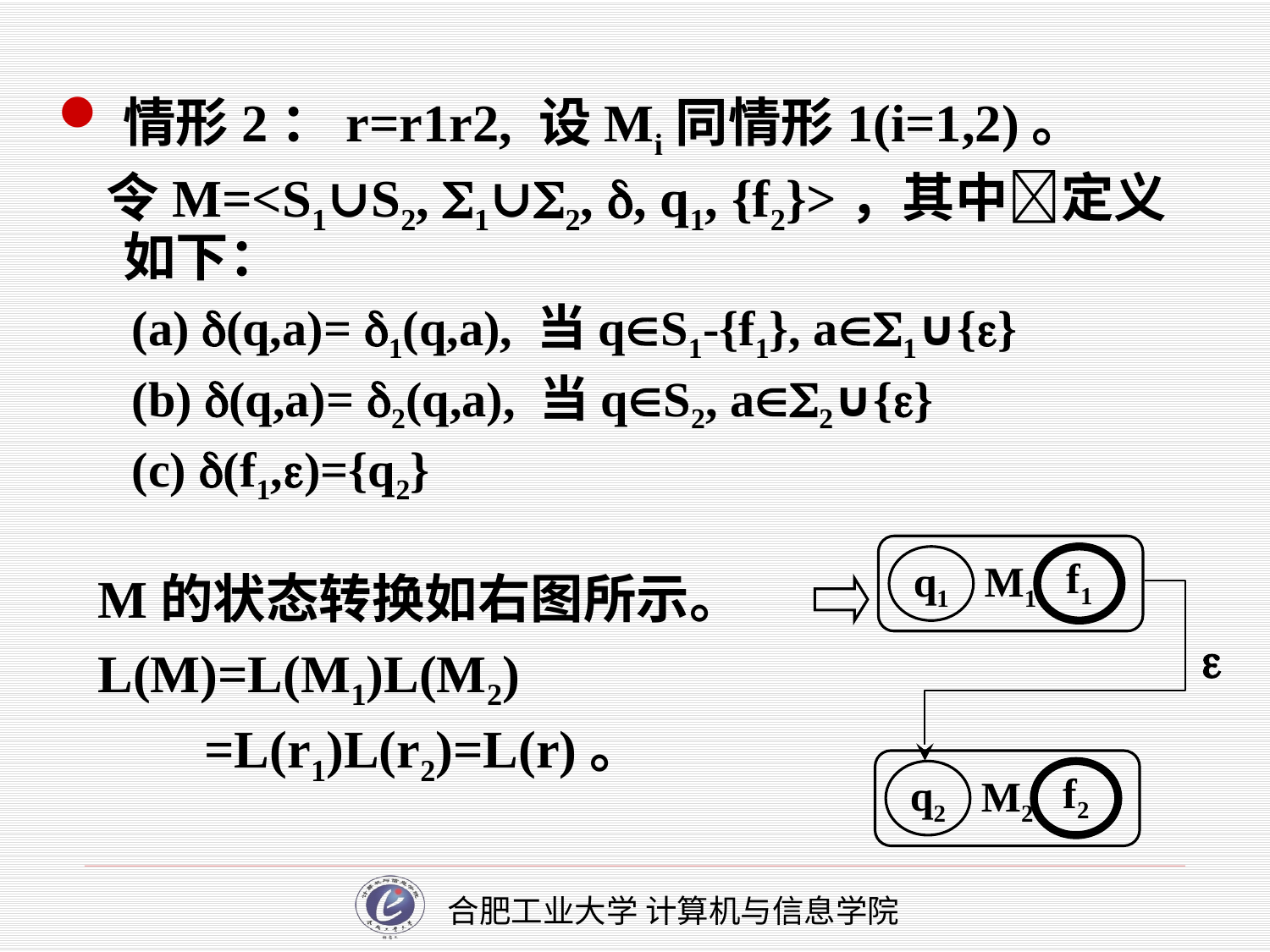

情形2：r=r1r2, 设Mi同情形1(i=1,2)。
   令M=<S1∪S2, Σ1∪Σ2, δ, q1, {f2}>，其中δ定义如下：
(a) δ(q,a)= δ1(q,a), 当q∈S1-{f1}, a∈Σ1∪{ε}
(b) δ(q,a)= δ2(q,a), 当q∈S2, a∈Σ2∪{ε}
(c) δ(f1,ε)={q2}

   M的状态转换如右图所示。
   L(M)=L(M1)L(M2)
           =L(r1)L(r2)=L(r)。
M1
q1
f1

ε
M2
q2
f2
84